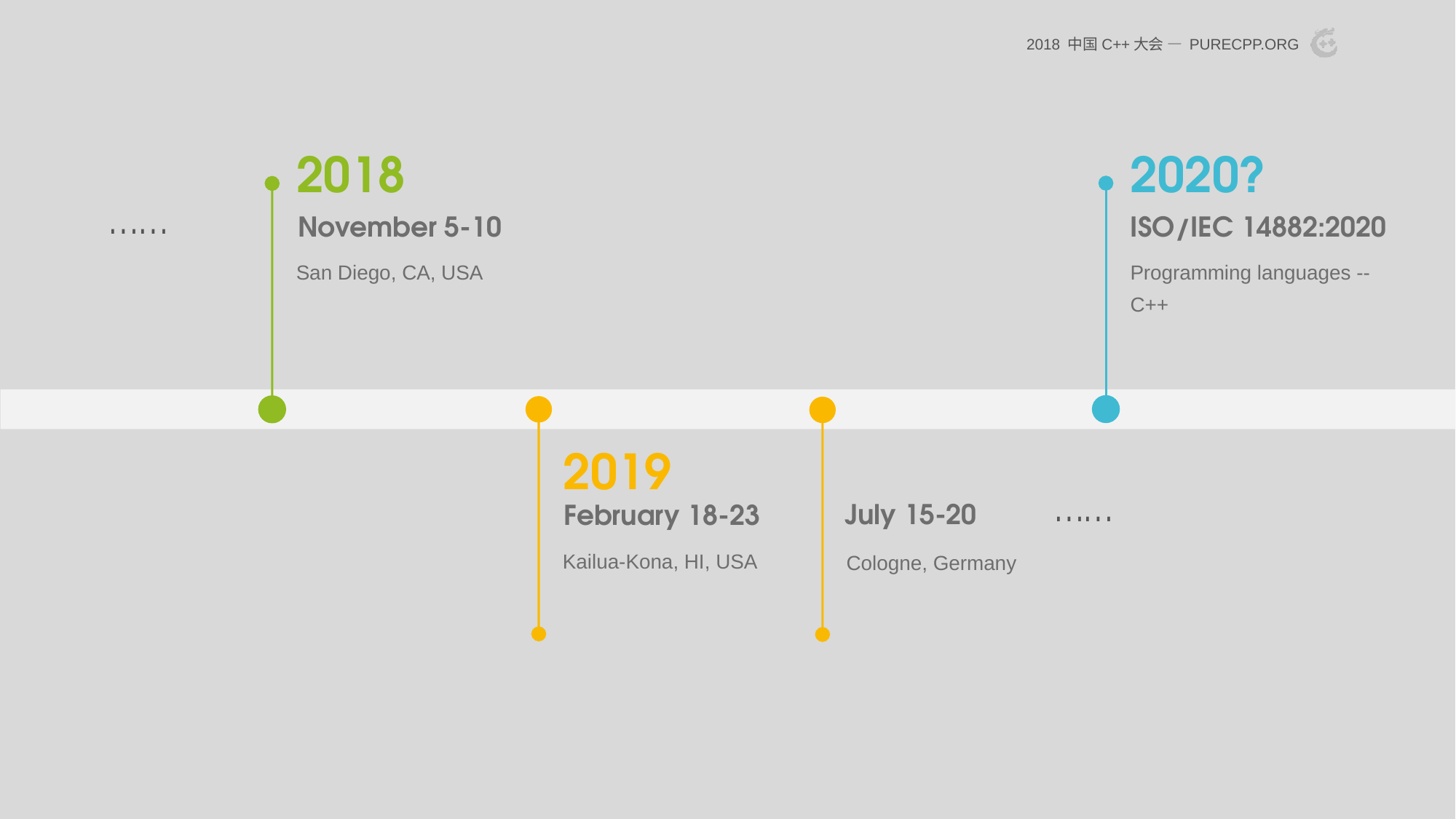

2018 中国C++大会 — purecpp.org
2018
2020?

……
November 5-10
ISO/IEC 14882:2020
San Diego, CA, USA
Programming languages -- C++

2019
……
July 15-20
February 18-23
Kailua-Kona, HI, USA
Cologne, Germany